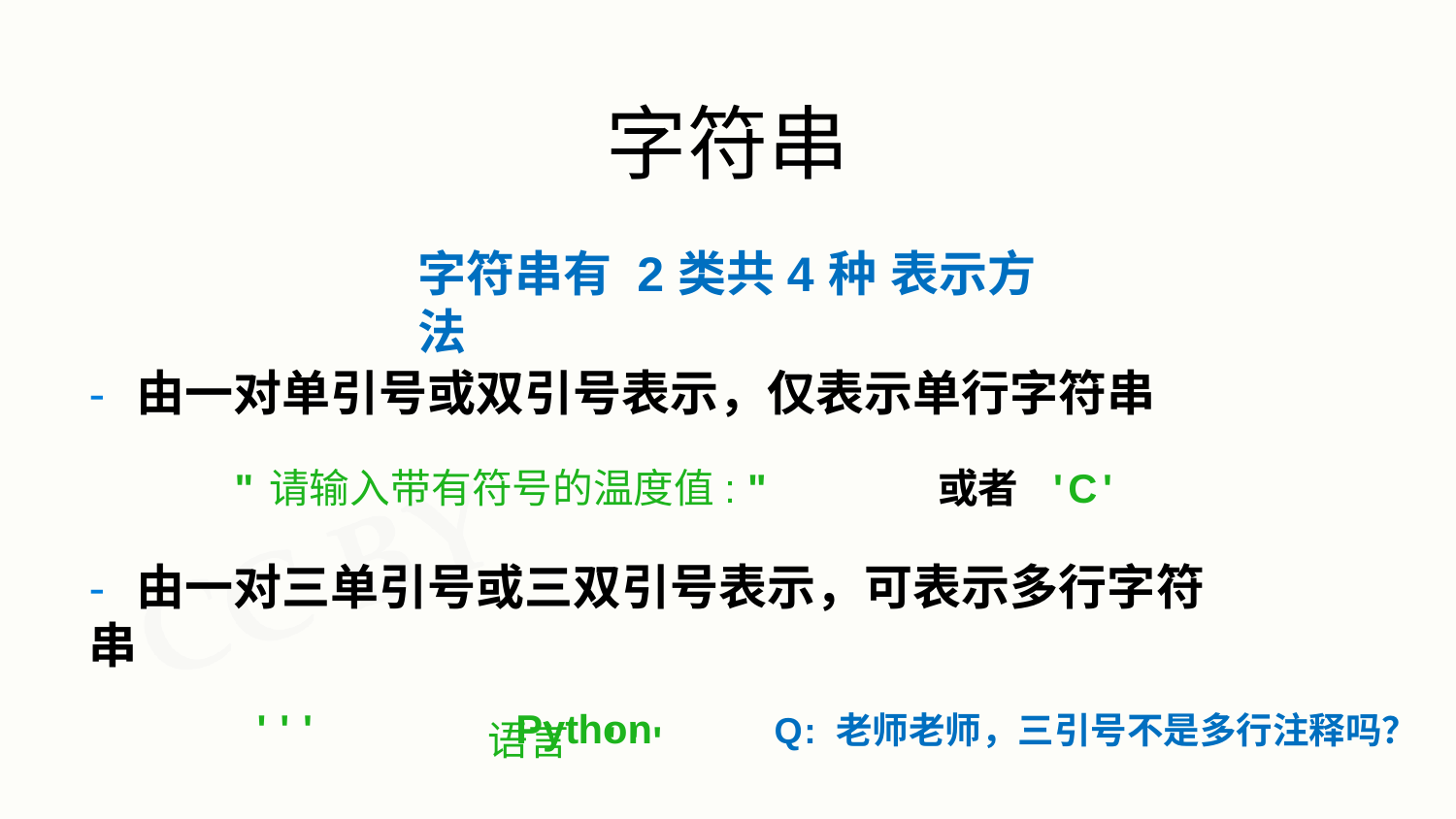

字符串
# 字符串有 2类共4种 表示方法
- 由一对单引号或双引号表示，仅表示单行字符串
"请输入带有符号的温度值: "	或者	'C'

- 由一对三单引号或三双引号表示，可表示多行字符串
'''	Python

Q: 老师老师，三引号不是多行注释吗？
语言	'''